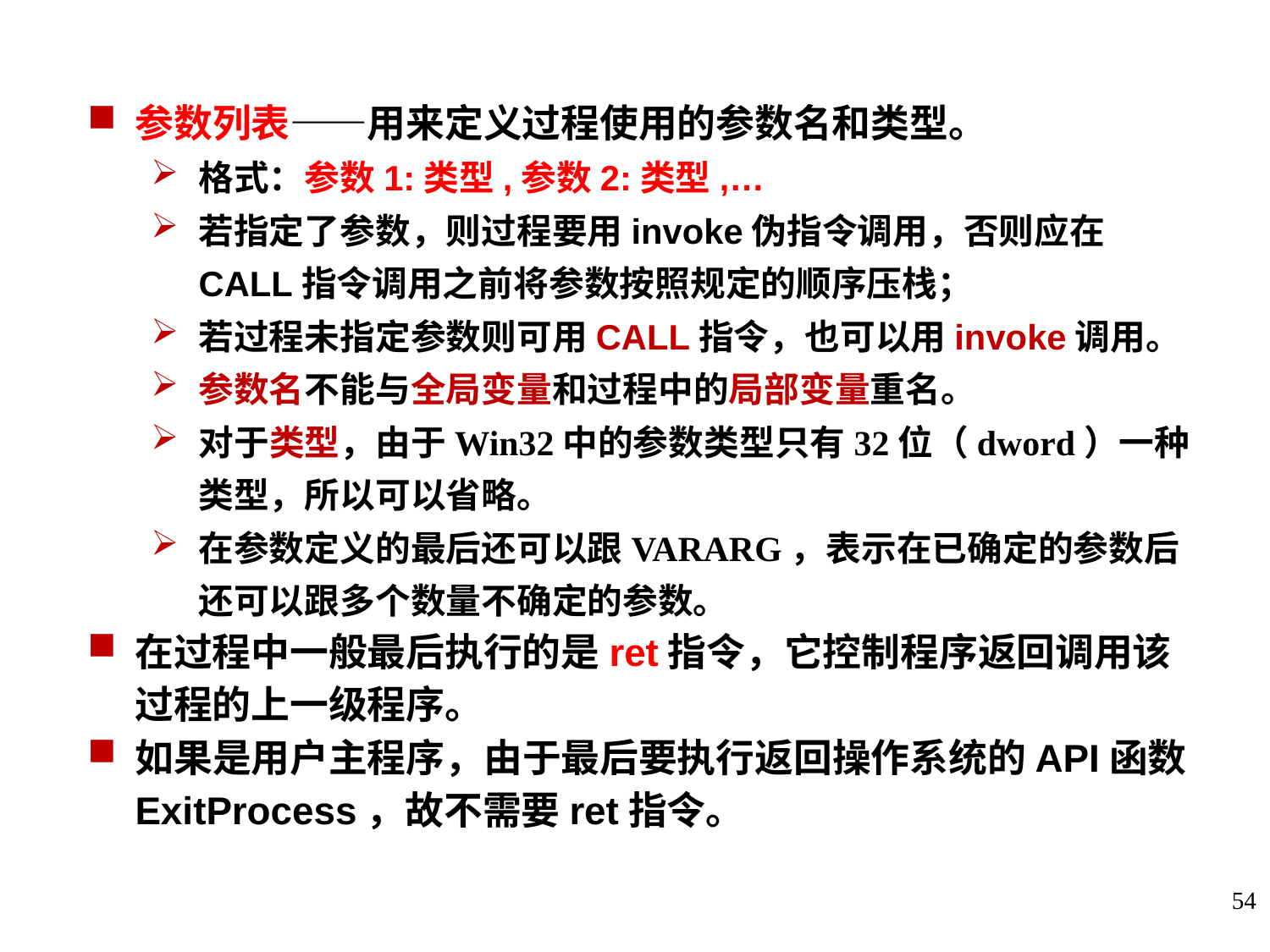

参数列表——用来定义过程使用的参数名和类型。
格式：参数1:类型,参数2:类型,…
若指定了参数，则过程要用invoke伪指令调用，否则应在CALL指令调用之前将参数按照规定的顺序压栈；
若过程未指定参数则可用CALL指令，也可以用invoke调用。
参数名不能与全局变量和过程中的局部变量重名。
对于类型，由于Win32中的参数类型只有32位（dword）一种类型，所以可以省略。
在参数定义的最后还可以跟VARARG，表示在已确定的参数后还可以跟多个数量不确定的参数。
在过程中一般最后执行的是ret指令，它控制程序返回调用该过程的上一级程序。
如果是用户主程序，由于最后要执行返回操作系统的API函数ExitProcess，故不需要ret指令。
54